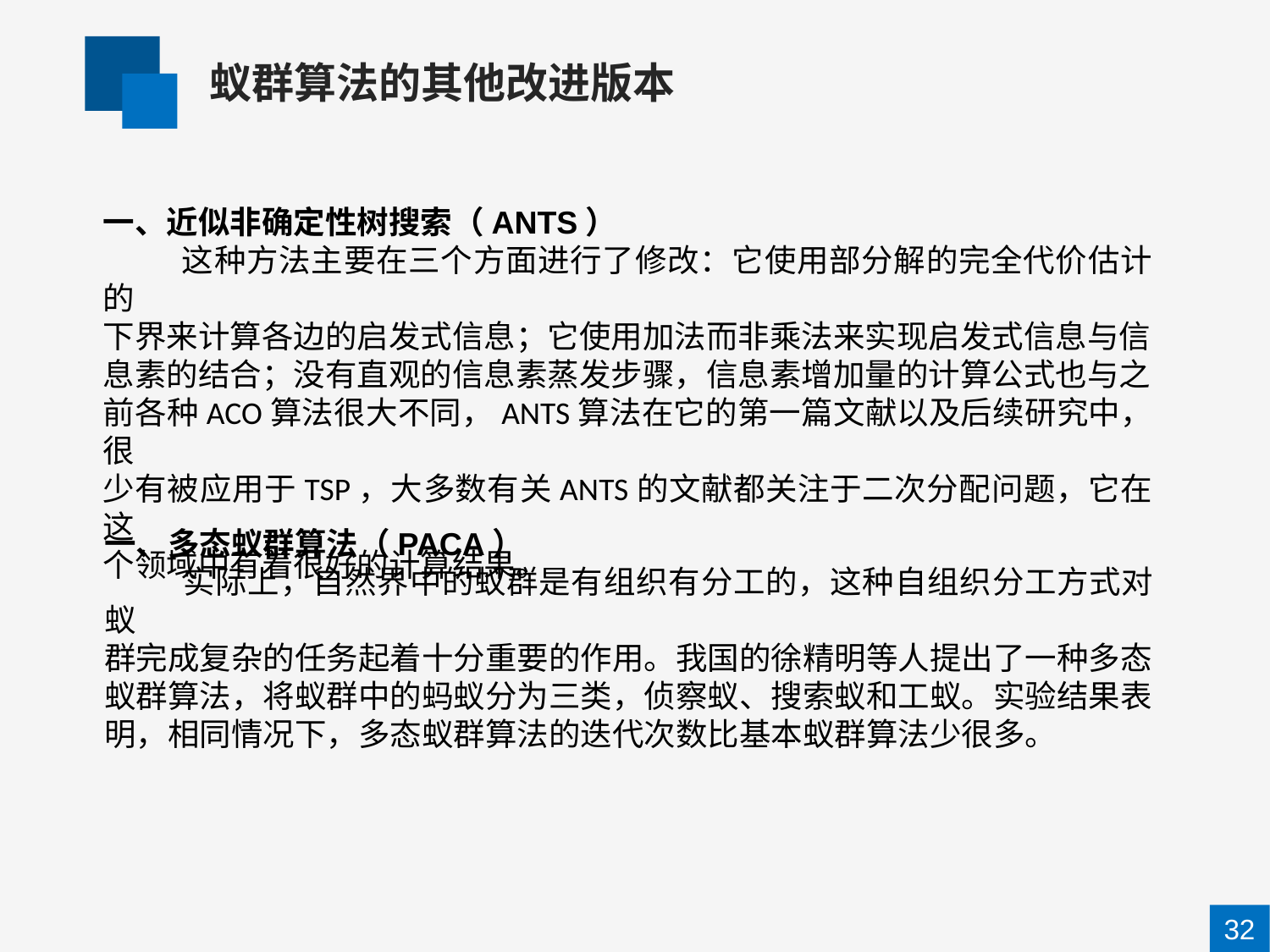

蚁群算法的其他改进版本
一、近似非确定性树搜索（ANTS）
         这种方法主要在三个方面进行了修改：它使用部分解的完全代价估计的
下界来计算各边的启发式信息；它使用加法而非乘法来实现启发式信息与信
息素的结合；没有直观的信息素蒸发步骤，信息素增加量的计算公式也与之
前各种ACO算法很大不同，ANTS算法在它的第一篇文献以及后续研究中，很
少有被应用于TSP，大多数有关ANTS的文献都关注于二次分配问题，它在这
个领域中有着很好的计算结果。

一、多态蚁群算法（PACA）
         实际上，自然界中的蚁群是有组织有分工的，这种自组织分工方式对蚁
群完成复杂的任务起着十分重要的作用。我国的徐精明等人提出了一种多态
蚁群算法，将蚁群中的蚂蚁分为三类，侦察蚁、搜索蚁和工蚁。实验结果表
明，相同情况下，多态蚁群算法的迭代次数比基本蚁群算法少很多。
32